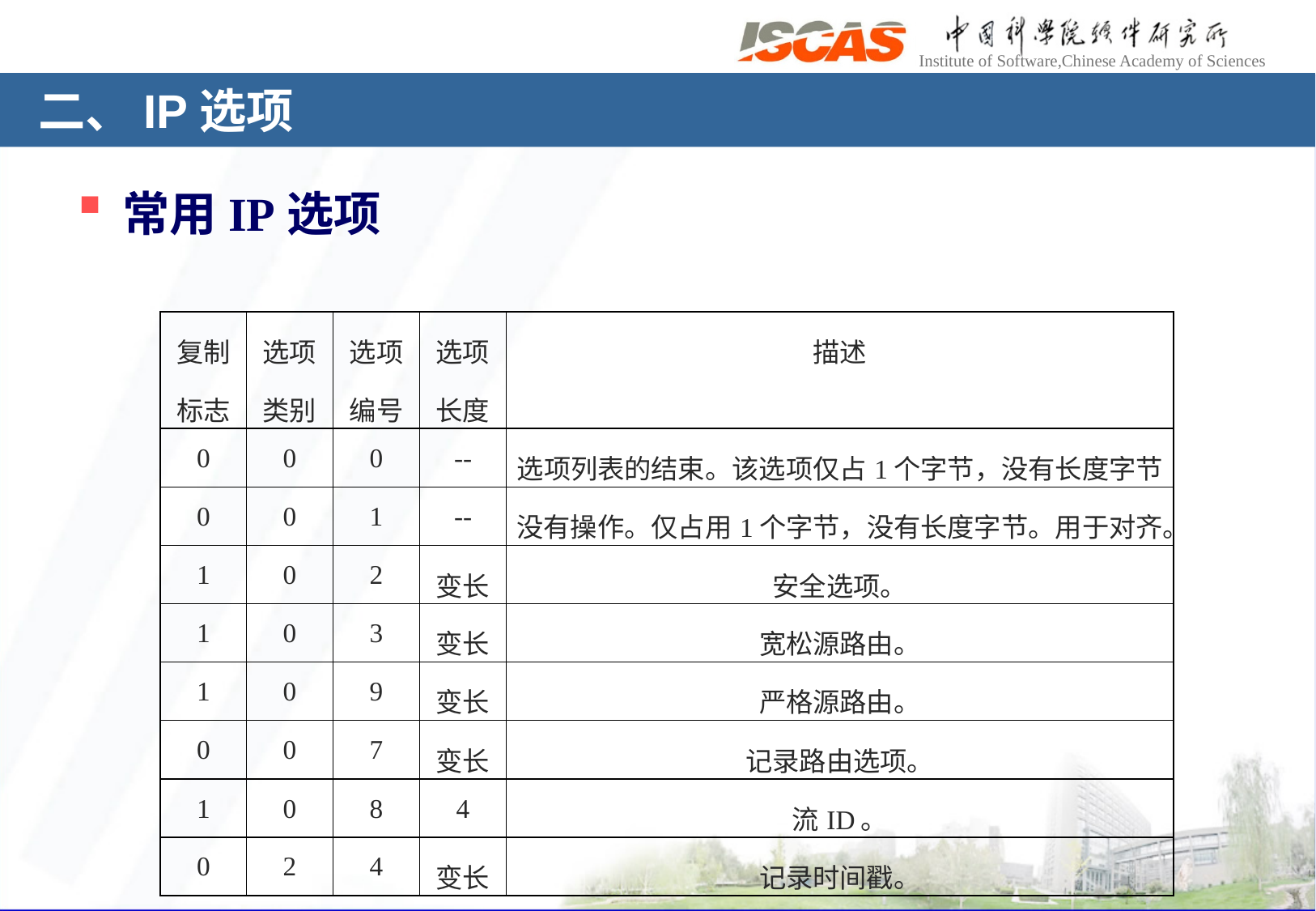

# 二、IP选项
常用IP选项
| 复制 标志 | 选项 类别 | 选项 编号 | 选项 长度 | 描述 |
| --- | --- | --- | --- | --- |
| 0 | 0 | 0 | -- | 选项列表的结束。该选项仅占1个字节，没有长度字节 |
| 0 | 0 | 1 | -- | 没有操作。仅占用1个字节，没有长度字节。用于对齐。 |
| 1 | 0 | 2 | 变长 | 安全选项。 |
| 1 | 0 | 3 | 变长 | 宽松源路由。 |
| 1 | 0 | 9 | 变长 | 严格源路由。 |
| 0 | 0 | 7 | 变长 | 记录路由选项。 |
| 1 | 0 | 8 | 4 | 流ID。 |
| 0 | 2 | 4 | 变长 | 记录时间戳。 |